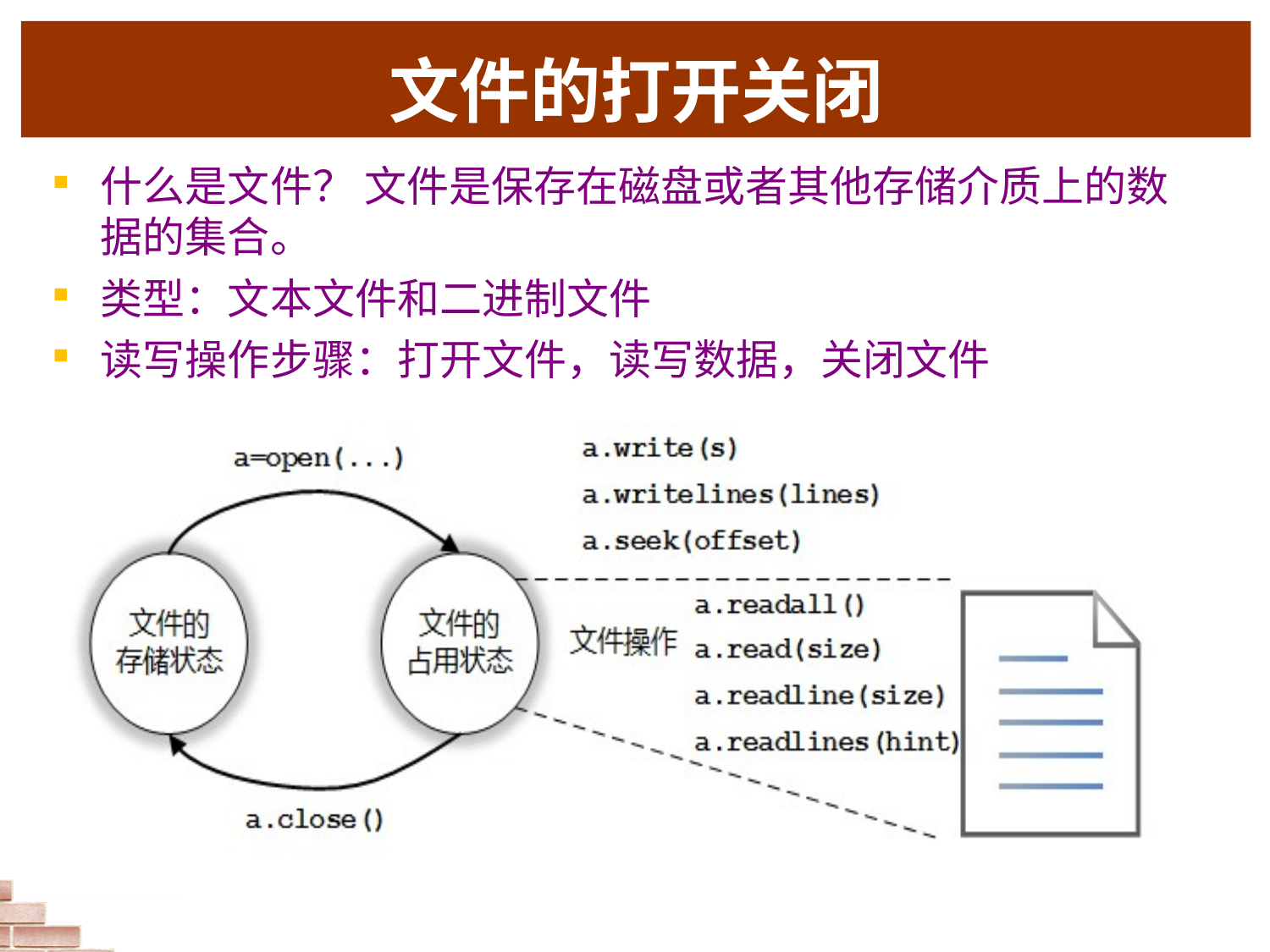

文件的打开关闭
什么是文件？ 文件是保存在磁盘或者其他存储介质上的数据的集合。
类型：文本文件和二进制文件
读写操作步骤：打开文件，读写数据，关闭文件